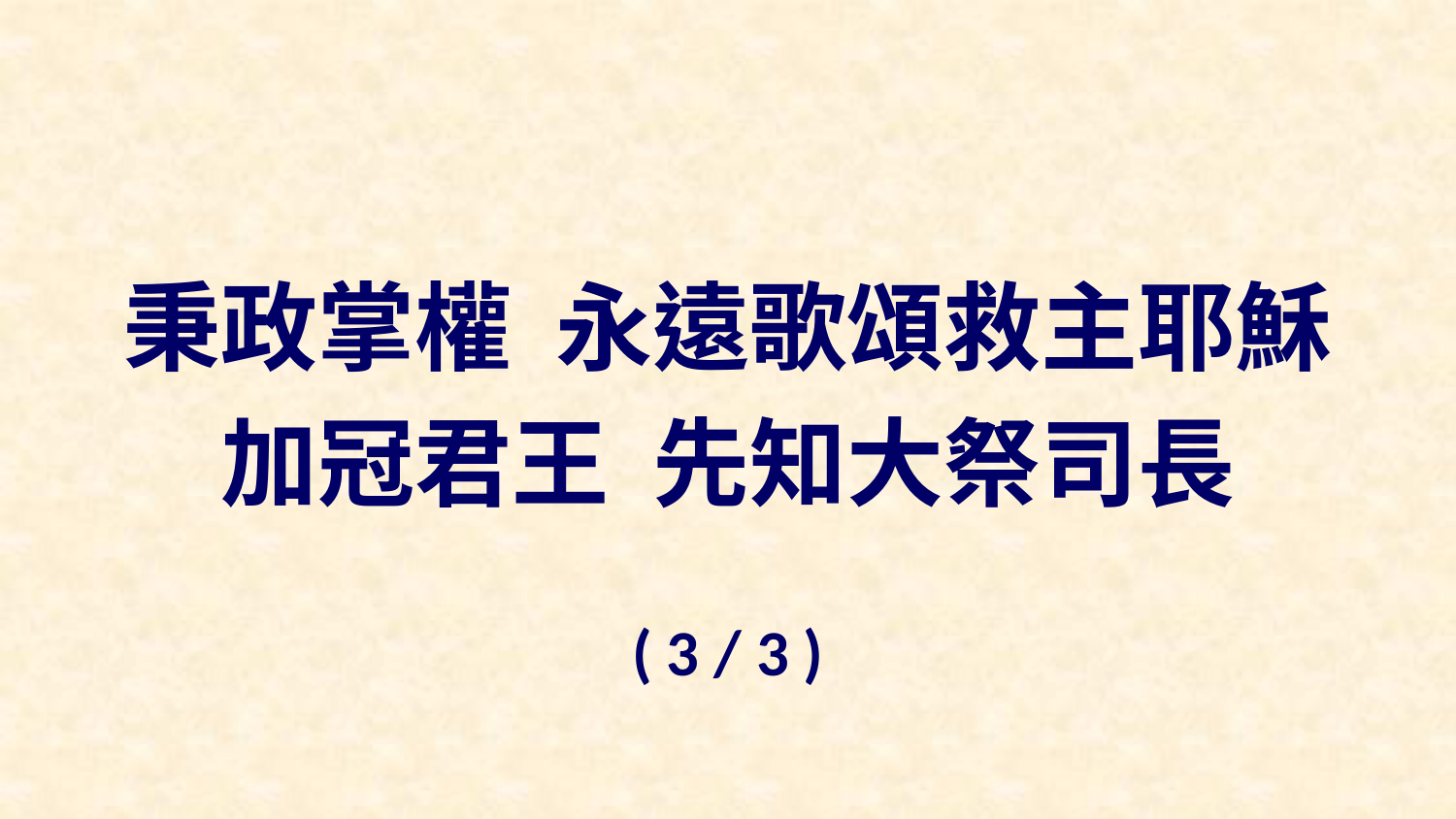

秉政掌權  永遠歌頌救主耶穌
加冠君王  先知大祭司長
( 3 / 3 )